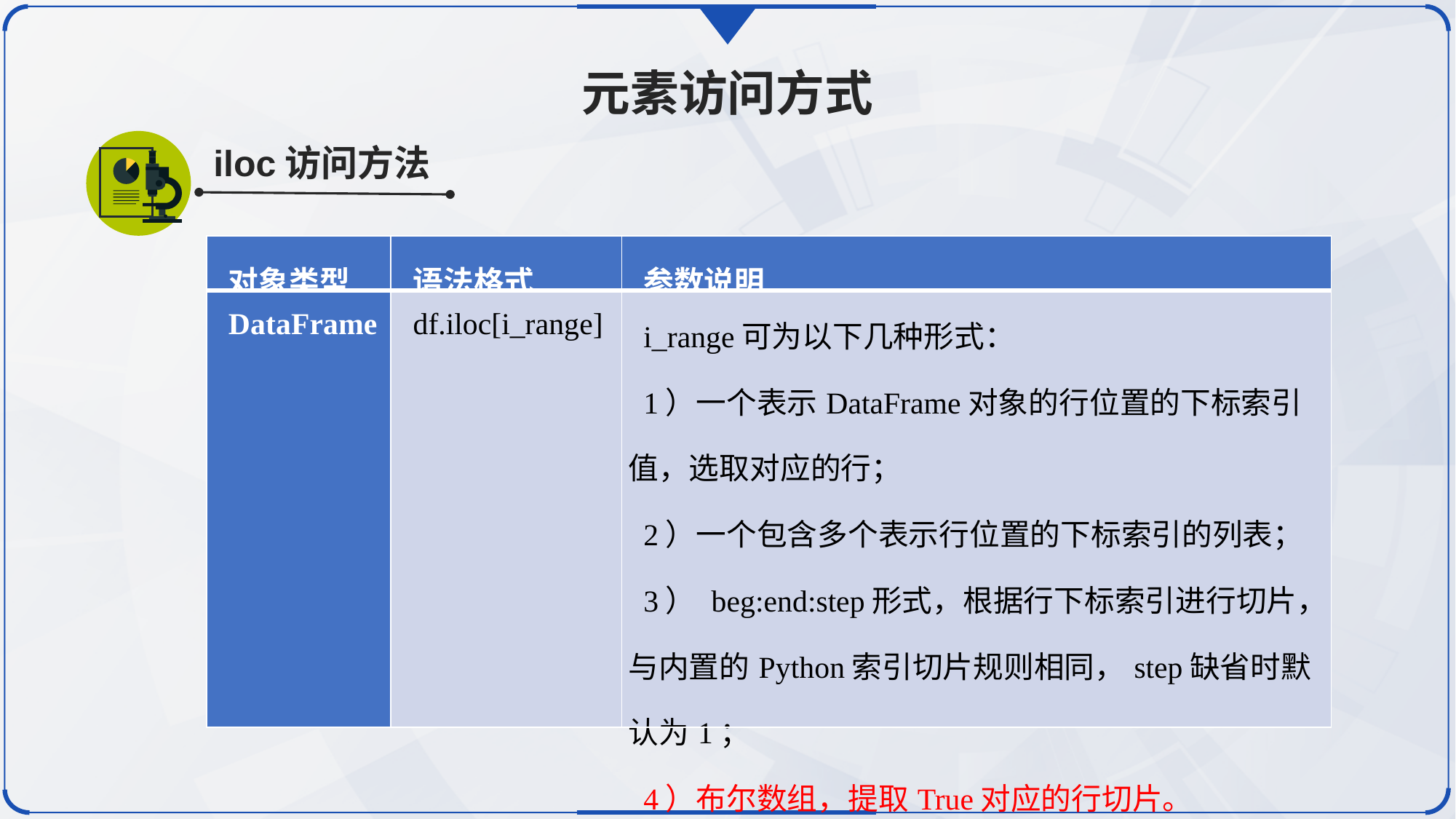

元素访问方式

iloc访问方法
| 对象类型 | 语法格式 | 参数说明 |
| --- | --- | --- |
| DataFrame | df.iloc[i\_range] | i\_range可为以下几种形式： 1）一个表示DataFrame对象的行位置的下标索引值，选取对应的行； 2）一个包含多个表示行位置的下标索引的列表； 3） beg:end:step形式，根据行下标索引进行切片，与内置的Python索引切片规则相同，step缺省时默认为1； 4）布尔数组，提取True对应的行切片。 |